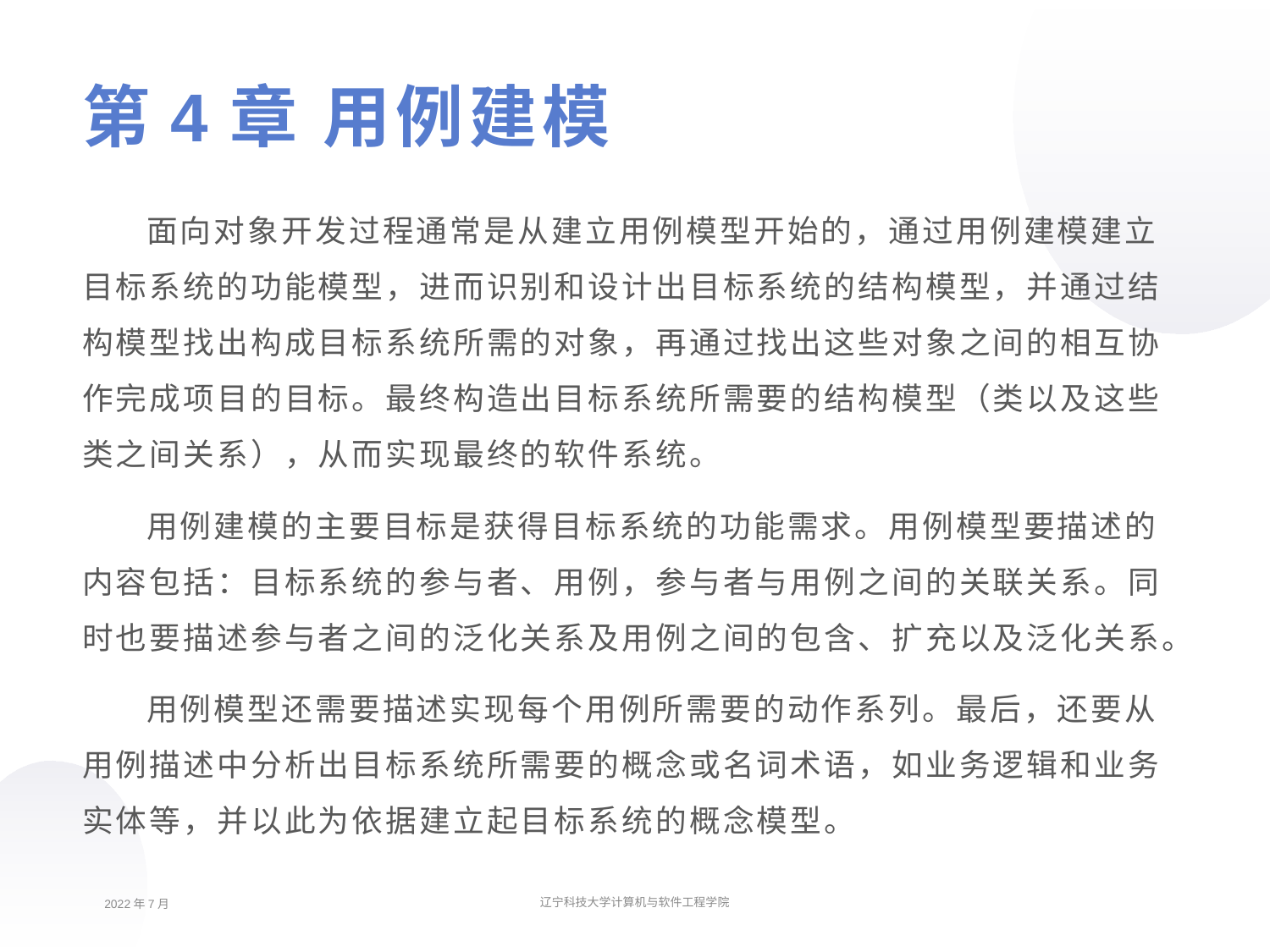

# 第4章 用例建模
      面向对象开发过程通常是从建立用例模型开始的，通过用例建模建立目标系统的功能模型，进而识别和设计出目标系统的结构模型，并通过结构模型找出构成目标系统所需的对象，再通过找出这些对象之间的相互协作完成项目的目标。最终构造出目标系统所需要的结构模型（类以及这些类之间关系），从而实现最终的软件系统。
      用例建模的主要目标是获得目标系统的功能需求。用例模型要描述的内容包括：目标系统的参与者、用例，参与者与用例之间的关联关系。同时也要描述参与者之间的泛化关系及用例之间的包含、扩充以及泛化关系。
      用例模型还需要描述实现每个用例所需要的动作系列。最后，还要从用例描述中分析出目标系统所需要的概念或名词术语，如业务逻辑和业务实体等，并以此为依据建立起目标系统的概念模型。

2022年7月
辽宁科技大学计算机与软件工程学院
2